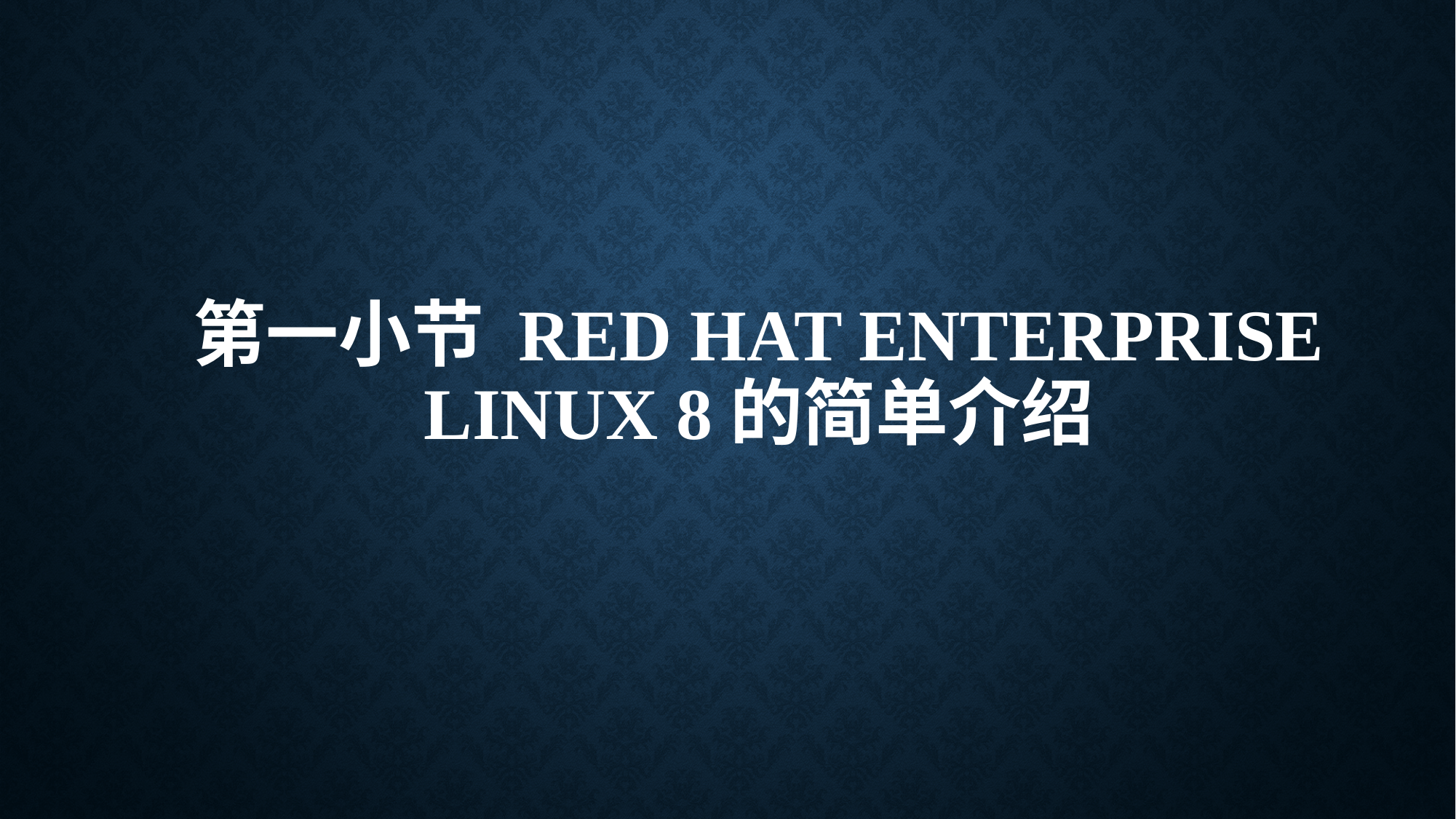

# 第一小节 Red Hat Enterprise Linux 8的简单介绍
3